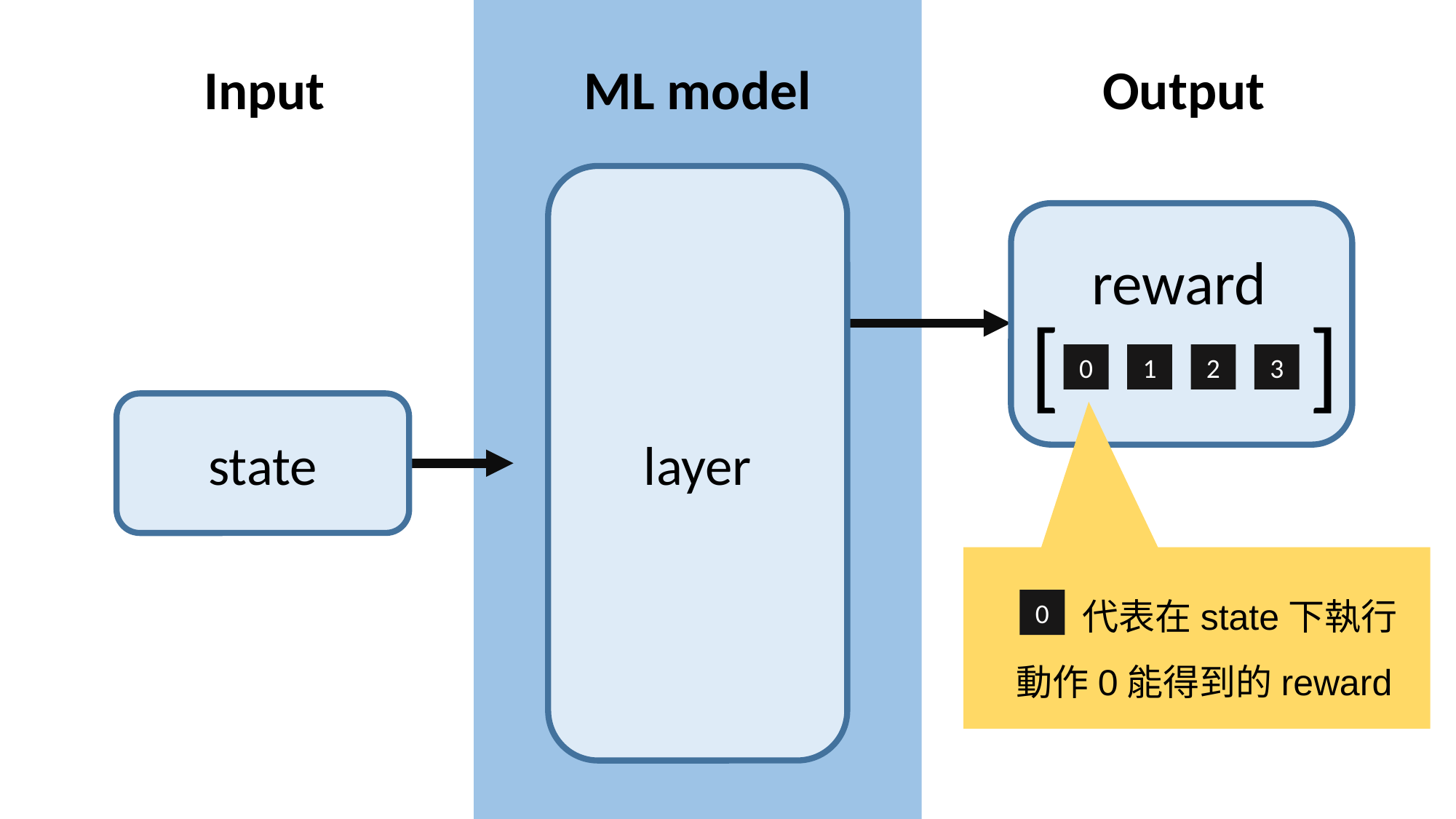

Input
ML model
Output
layer

reward
[           ]
1
2
3
0
state

       代表在state下執行動作0能得到的reward
0